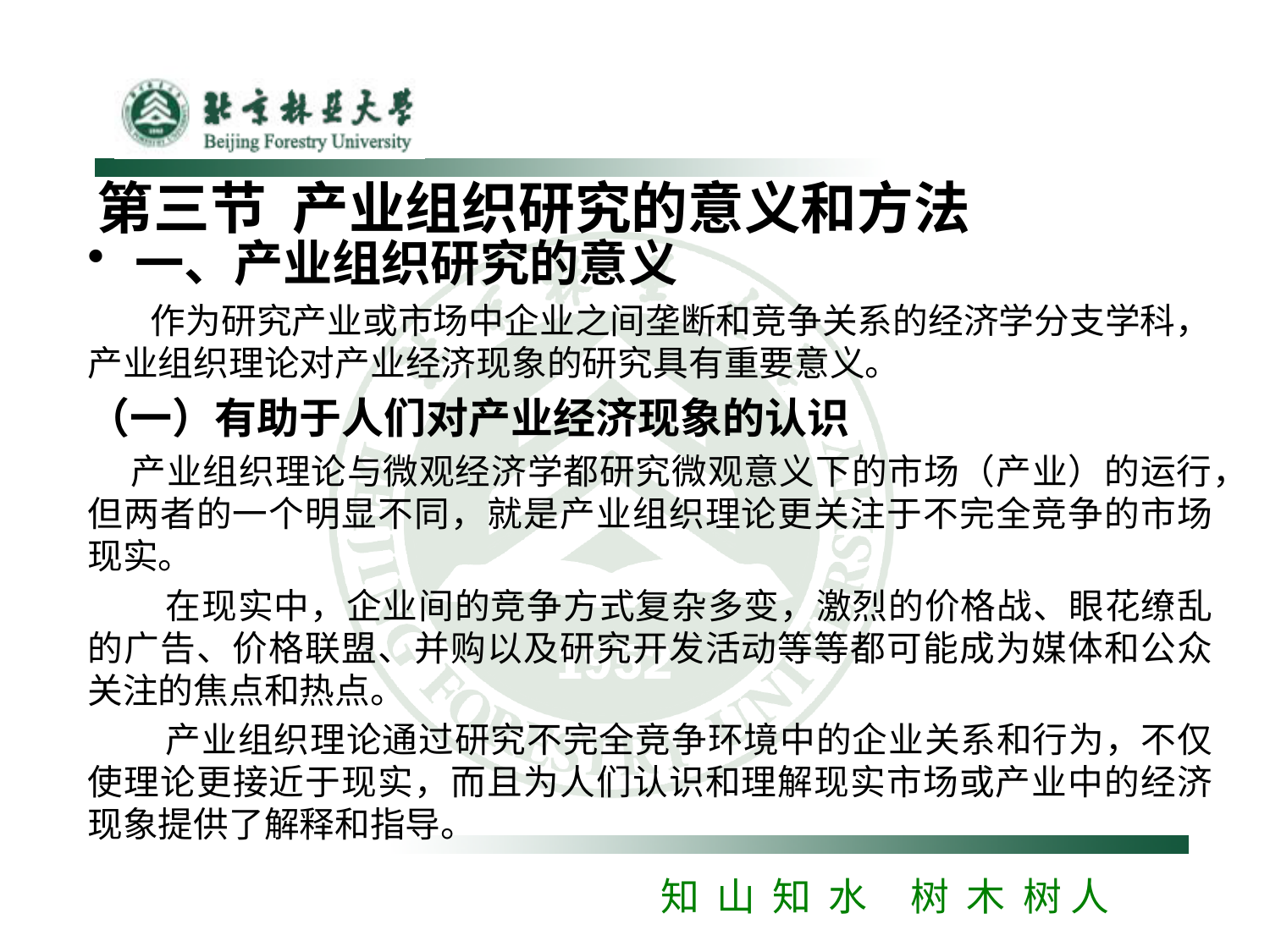

# 第三节  产业组织研究的意义和方法
一、产业组织研究的意义
       作为研究产业或市场中企业之间垄断和竞争关系的经济学分支学科，产业组织理论对产业经济现象的研究具有重要意义。
（一）有助于人们对产业经济现象的认识
    产业组织理论与微观经济学都研究微观意义下的市场（产业）的运行，但两者的一个明显不同，就是产业组织理论更关注于不完全竞争的市场现实。
        在现实中，企业间的竞争方式复杂多变，激烈的价格战、眼花缭乱的广告、价格联盟、并购以及研究开发活动等等都可能成为媒体和公众关注的焦点和热点。
        产业组织理论通过研究不完全竞争环境中的企业关系和行为，不仅使理论更接近于现实，而且为人们认识和理解现实市场或产业中的经济现象提供了解释和指导。